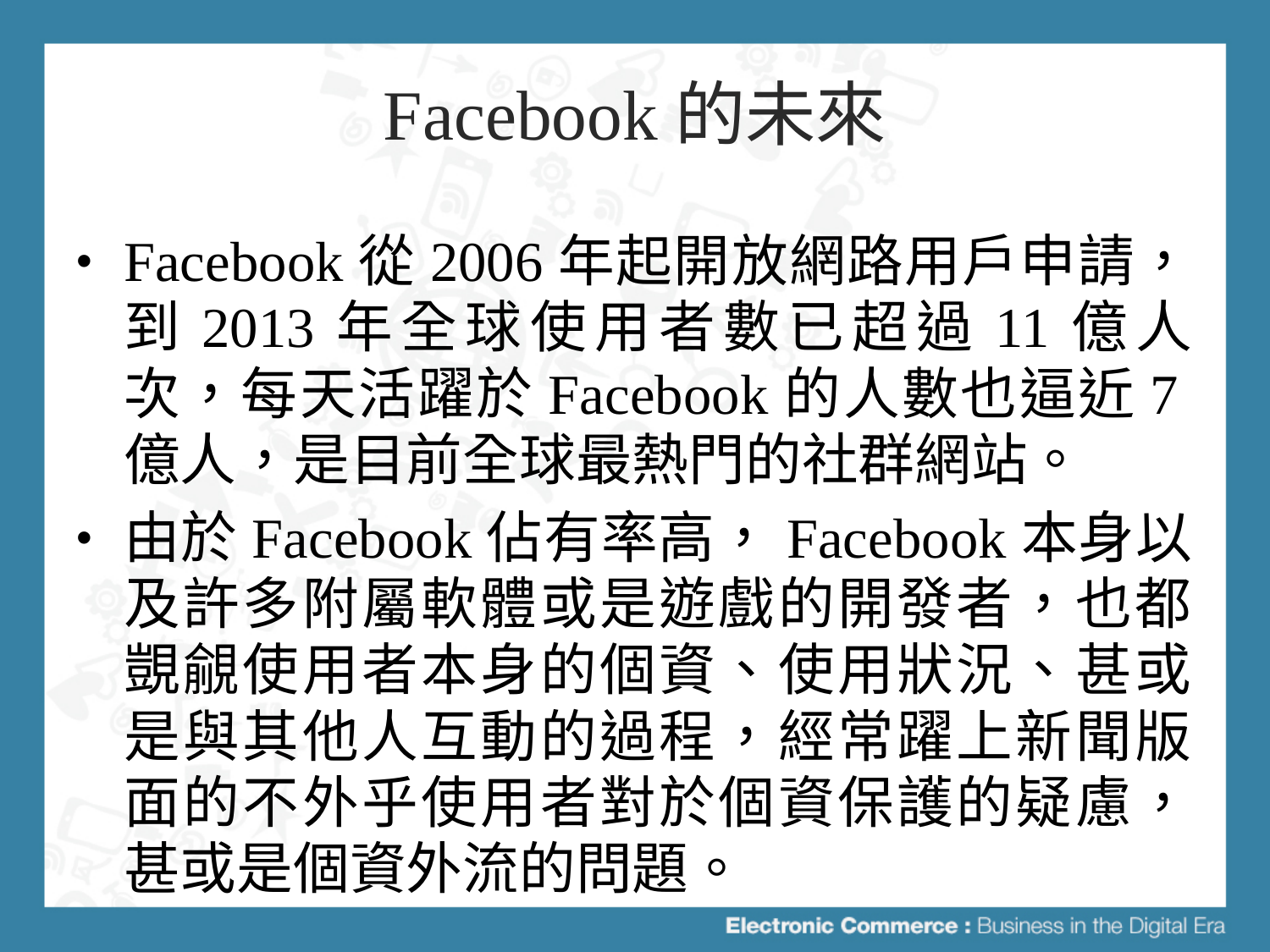

# Facebook的未來
Facebook從2006年起開放網路用戶申請，到2013年全球使用者數已超過11億人次，每天活躍於Facebook的人數也逼近7億人，是目前全球最熱門的社群網站。
由於Facebook佔有率高，Facebook本身以及許多附屬軟體或是遊戲的開發者，也都覬覦使用者本身的個資、使用狀況、甚或是與其他人互動的過程，經常躍上新聞版面的不外乎使用者對於個資保護的疑慮，甚或是個資外流的問題。